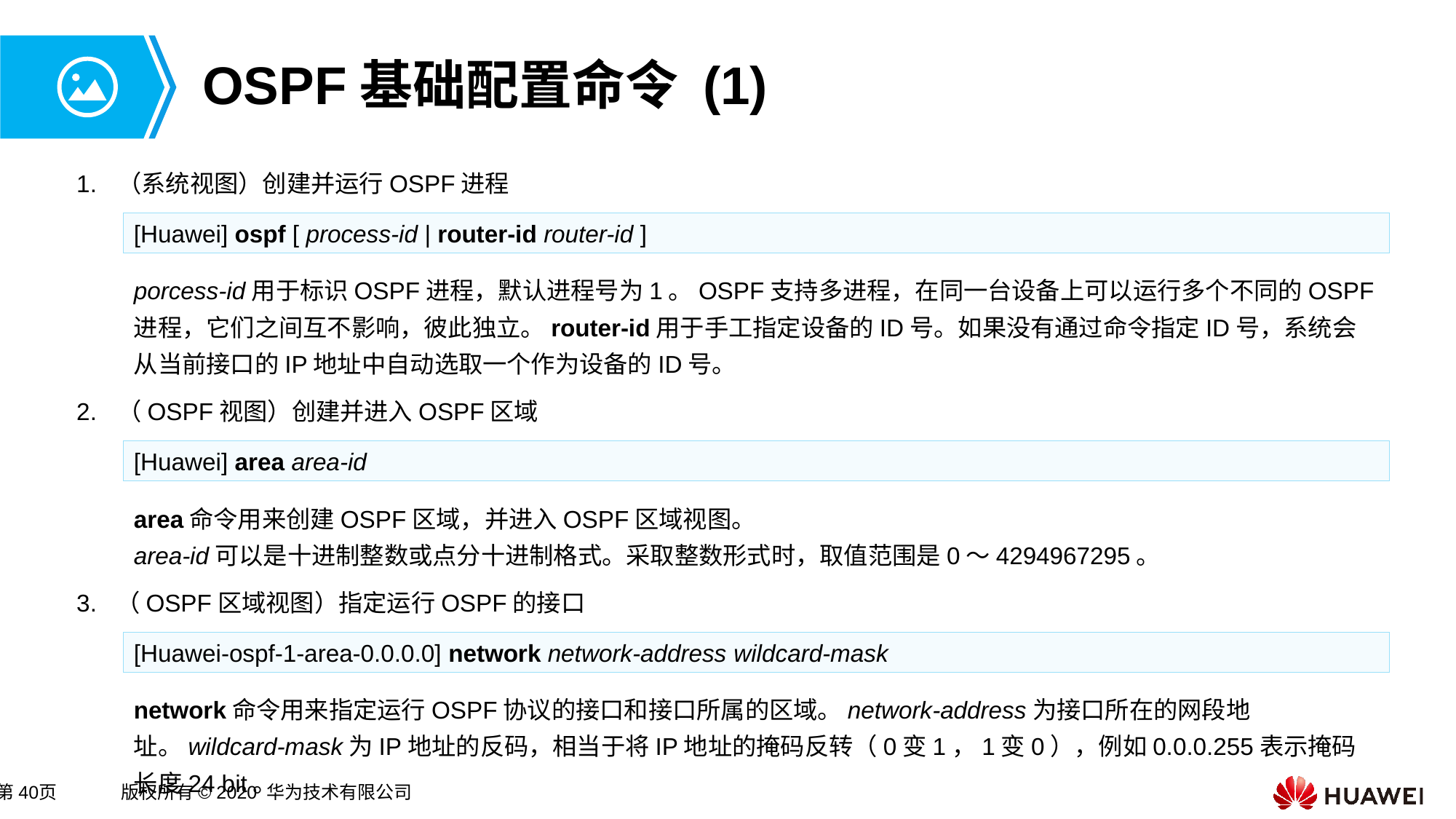

# OSPF基础配置命令 (1)
（系统视图）创建并运行OSPF进程
[Huawei] ospf [ process-id | router-id router-id ]
porcess-id用于标识OSPF进程，默认进程号为1。OSPF支持多进程，在同一台设备上可以运行多个不同的OSPF进程，它们之间互不影响，彼此独立。router-id用于手工指定设备的ID号。如果没有通过命令指定ID号，系统会从当前接口的IP地址中自动选取一个作为设备的ID号。
（OSPF视图）创建并进入OSPF区域
[Huawei] area area-id
area命令用来创建OSPF区域，并进入OSPF区域视图。
area-id可以是十进制整数或点分十进制格式。采取整数形式时，取值范围是0～4294967295。
3.  （OSPF区域视图）指定运行OSPF的接口
[Huawei-ospf-1-area-0.0.0.0] network network-address wildcard-mask
network命令用来指定运行OSPF协议的接口和接口所属的区域。network-address为接口所在的网段地址。wildcard-mask为IP地址的反码，相当于将IP地址的掩码反转（0变1，1变0），例如0.0.0.255表示掩码长度24 bit。